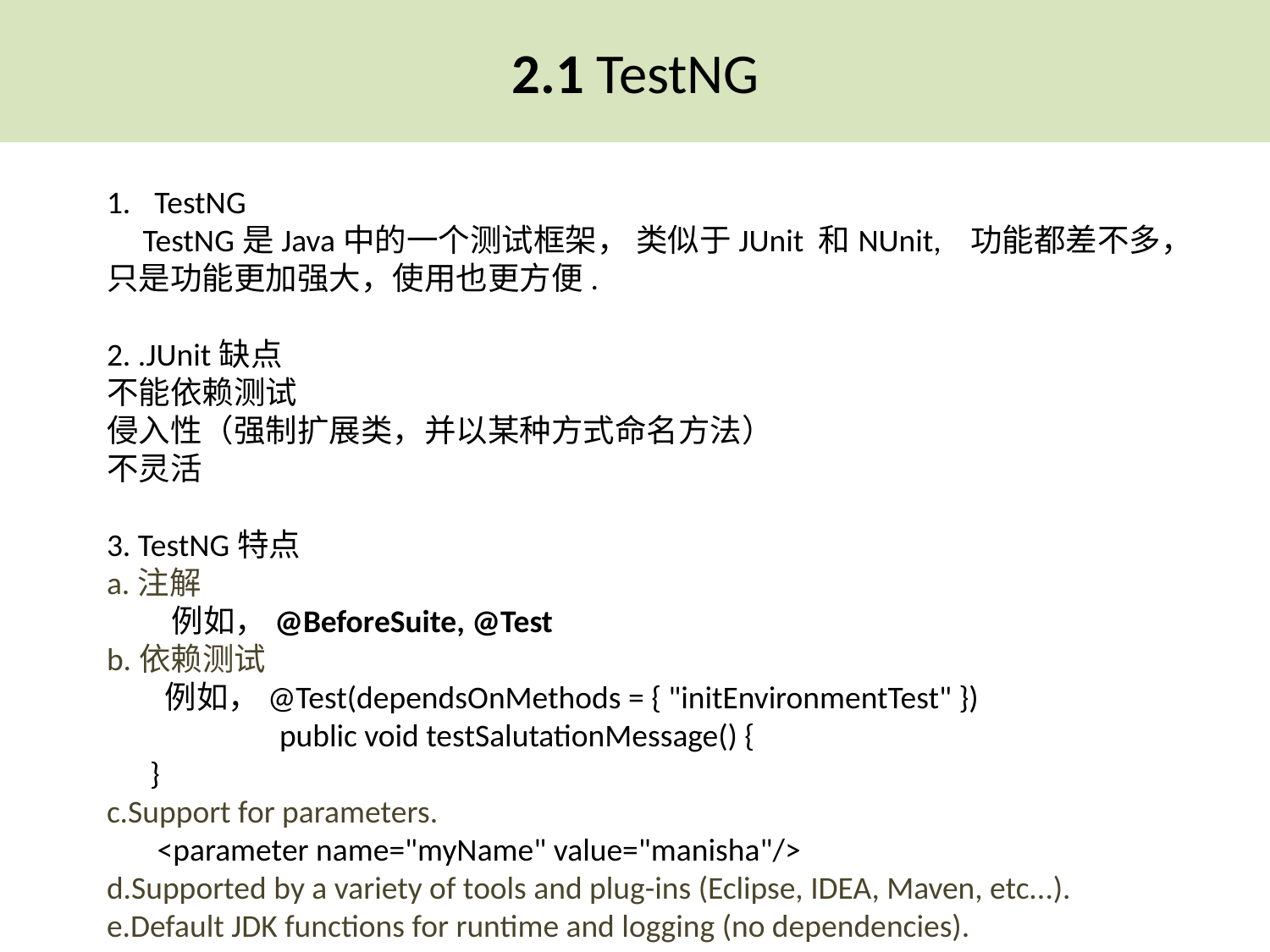

2.1 TestNG
TestNG
     TestNG是Java中的一个测试框架， 类似于JUnit 和NUnit,   功能都差不多， 只是功能更加强大，使用也更方便.

2. .JUnit缺点
不能依赖测试
侵入性（强制扩展类，并以某种方式命名方法）
不灵活

3. TestNG特点
a.注解
        例如，@BeforeSuite, @Test
b.依赖测试
       例如，@Test(dependsOnMethods = { "initEnvironmentTest" })
                        public void testSalutationMessage() {
      }
c.Support for parameters.
       <parameter name="myName" value="manisha"/>
d.Supported by a variety of tools and plug-ins (Eclipse, IDEA, Maven, etc...).
e.Default JDK functions for runtime and logging (no dependencies).